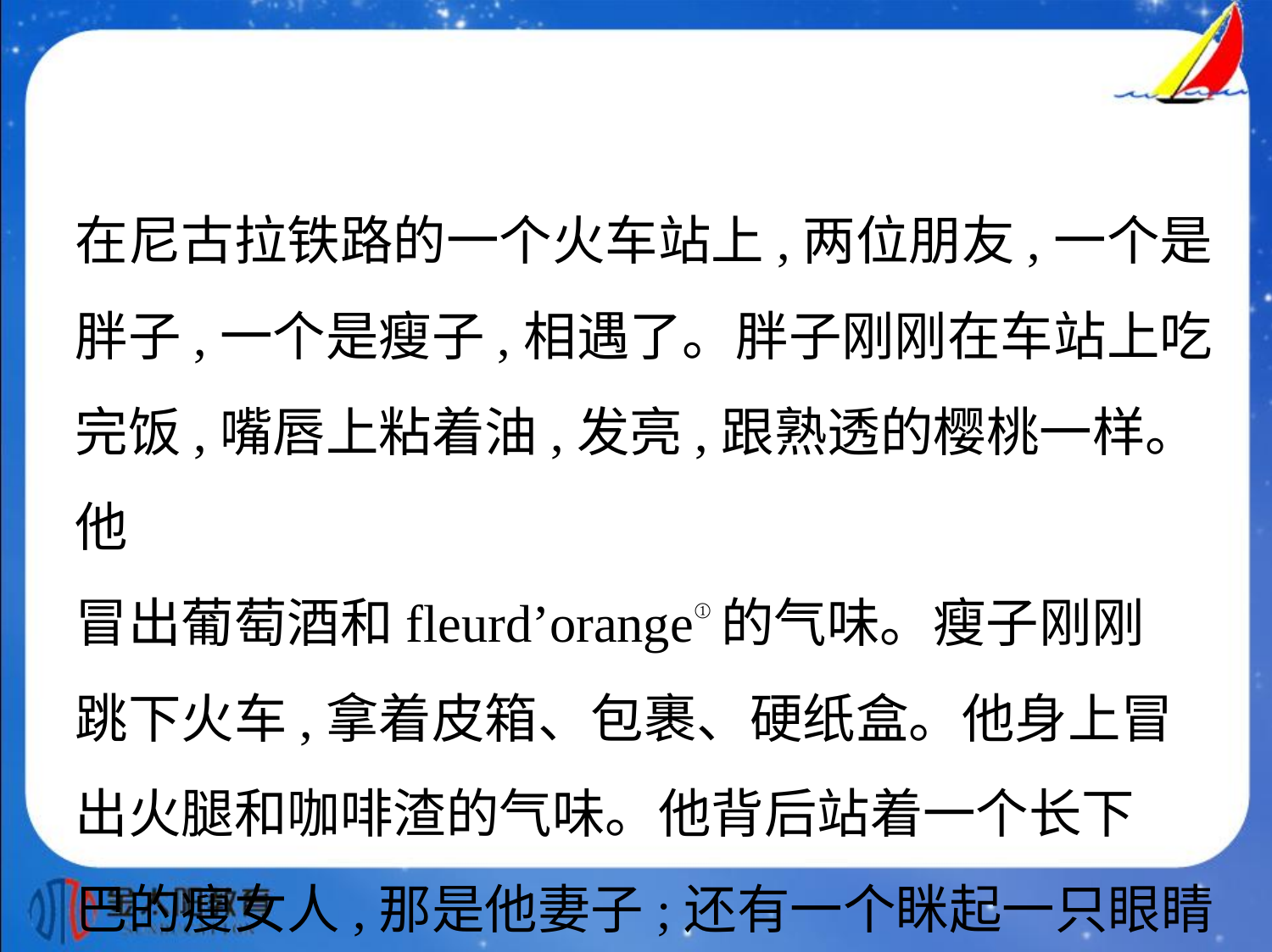

在尼古拉铁路的一个火车站上,两位朋友,一个是
胖子,一个是瘦子,相遇了。胖子刚刚在车站上吃
完饭,嘴唇上粘着油,发亮,跟熟透的樱桃一样。他
冒出葡萄酒和fleurd’orange①的气味。瘦子刚刚
跳下火车,拿着皮箱、包裹、硬纸盒。他身上冒
出火腿和咖啡渣的气味。他背后站着一个长下
巴的瘦女人,那是他妻子;还有一个眯起一只眼睛